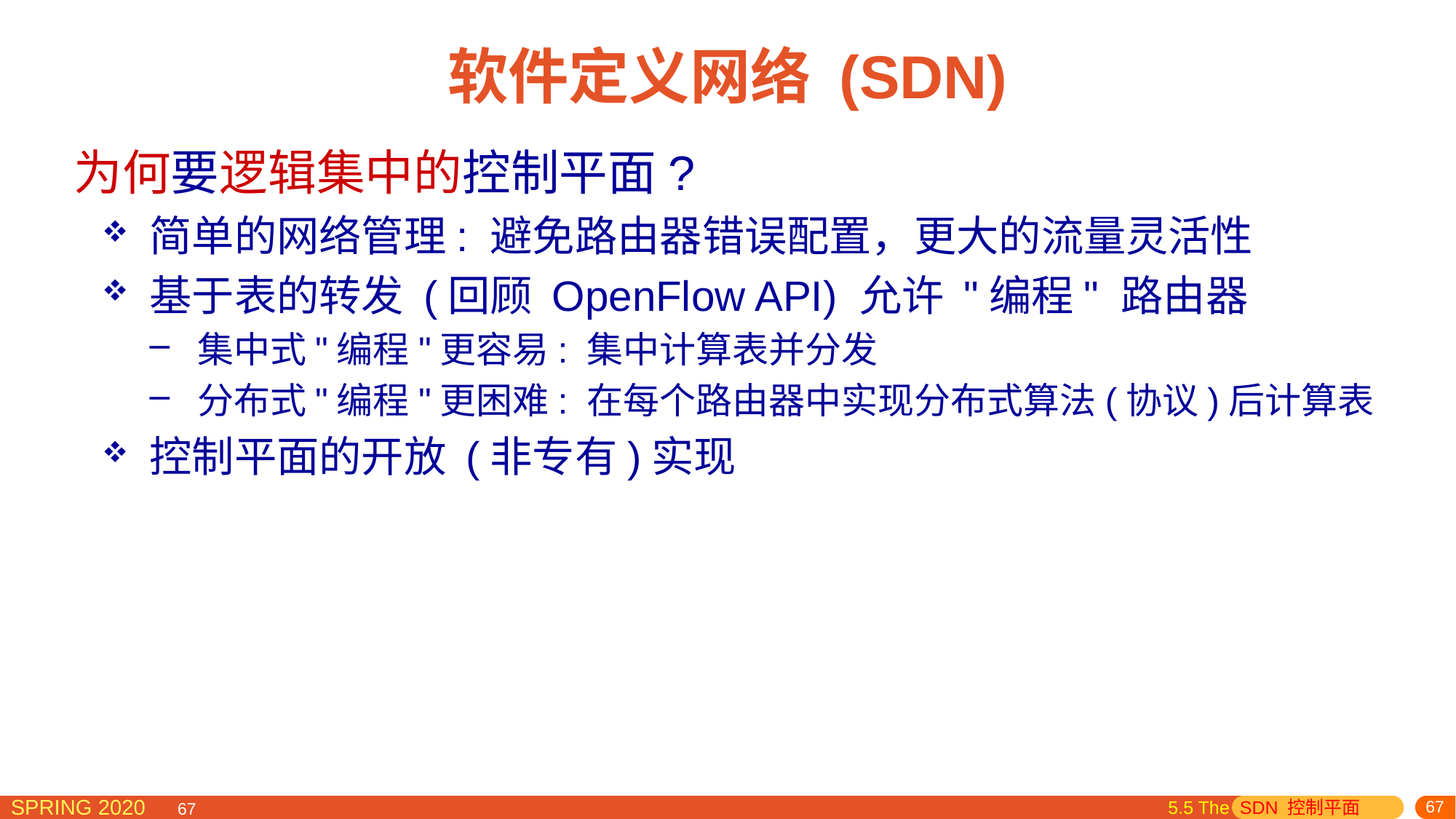

# 软件定义网络 (SDN)
为何要逻辑集中的控制平面?
简单的网络管理: 避免路由器错误配置，更大的流量灵活性
基于表的转发 (回顾 OpenFlow API) 允许 "编程" 路由器
集中式"编程"更容易: 集中计算表并分发
分布式"编程"更困难: 在每个路由器中实现分布式算法(协议)后计算表
控制平面的开放 (非专有)实现

5.5 The  SDN 控制平面